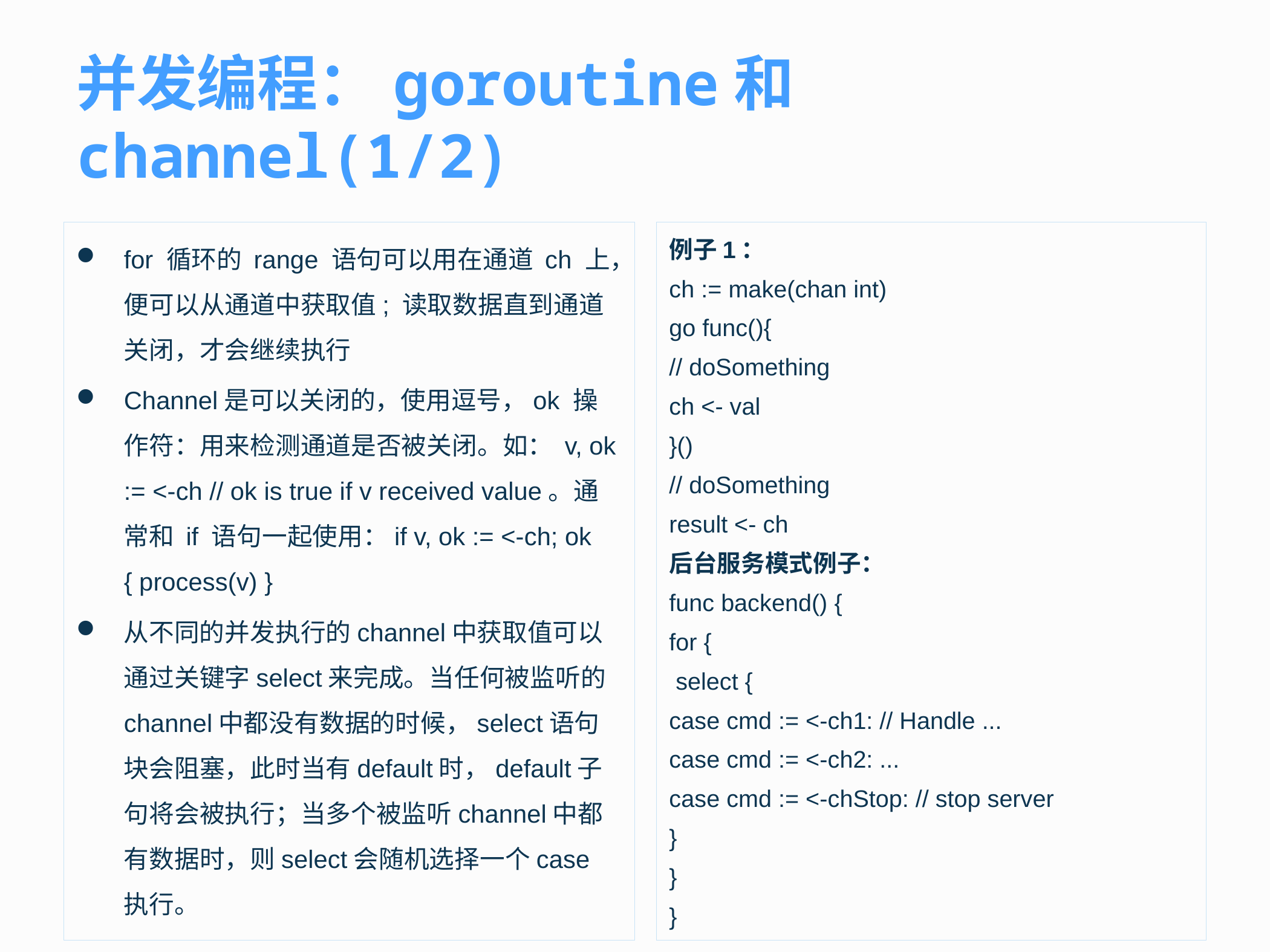

# 并发编程：goroutine和channel(1/2)
for 循环的 range 语句可以用在通道 ch 上，便可以从通道中获取值; 读取数据直到通道关闭，才会继续执行
Channel是可以关闭的，使用逗号，ok 操作符：用来检测通道是否被关闭。如： v, ok := <-ch // ok is true if v received value。通常和 if 语句一起使用：if v, ok := <-ch; ok { process(v) }
从不同的并发执行的channel中获取值可以通过关键字select来完成。当任何被监听的channel中都没有数据的时候，select语句块会阻塞，此时当有default时，default子句将会被执行；当多个被监听channel中都有数据时，则select会随机选择一个case 执行。
例子1：
ch := make(chan int)
go func(){
// doSomething
ch <- val
}()
// doSomething
result <- ch
后台服务模式例子：
func backend() {
for {
 select {
case cmd := <-ch1: // Handle ...
case cmd := <-ch2: ...
case cmd := <-chStop: // stop server
}
}
}